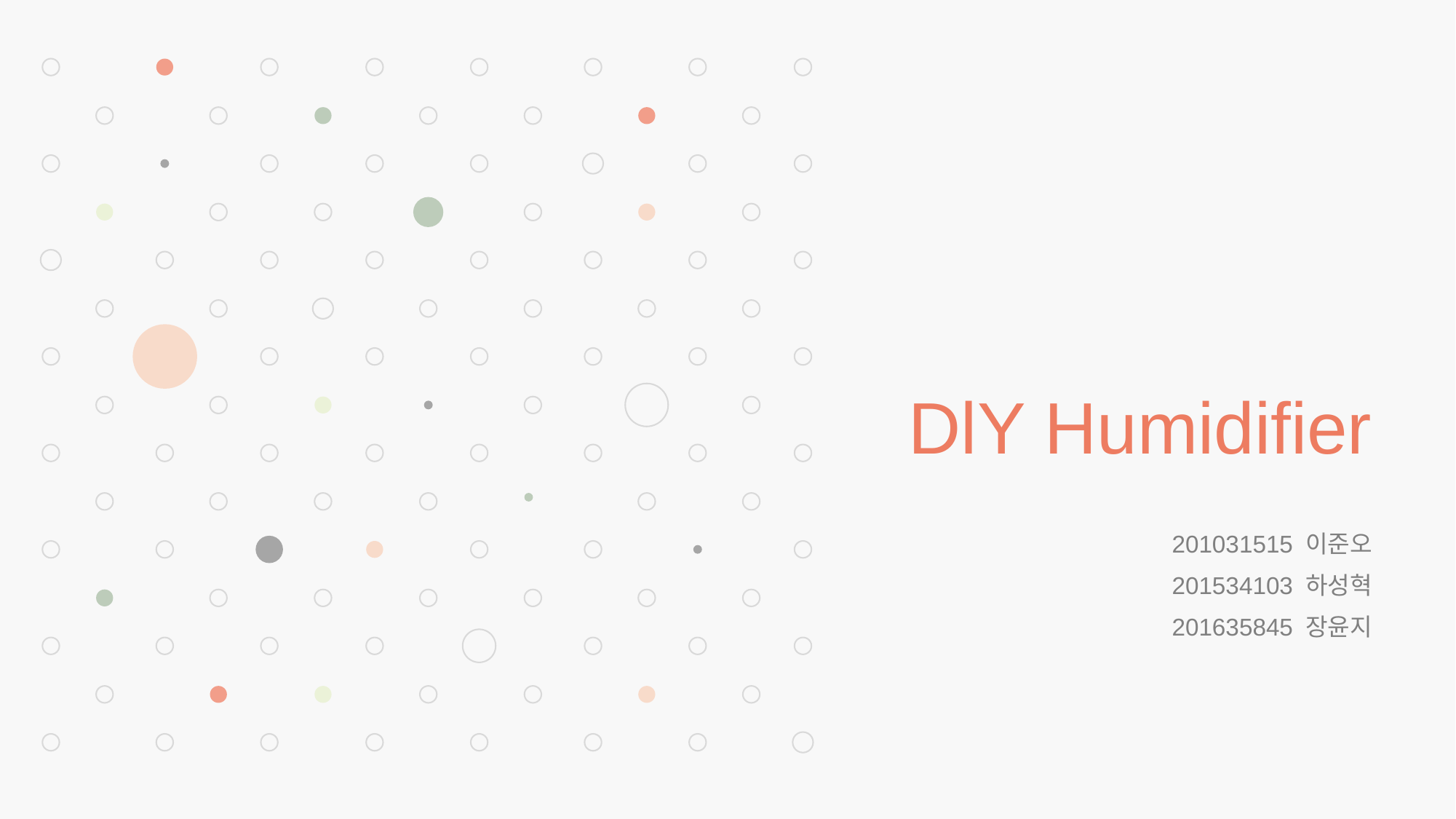

# DlY Humidifier
201031515 이준오
201534103 하성혁
201635845 장윤지